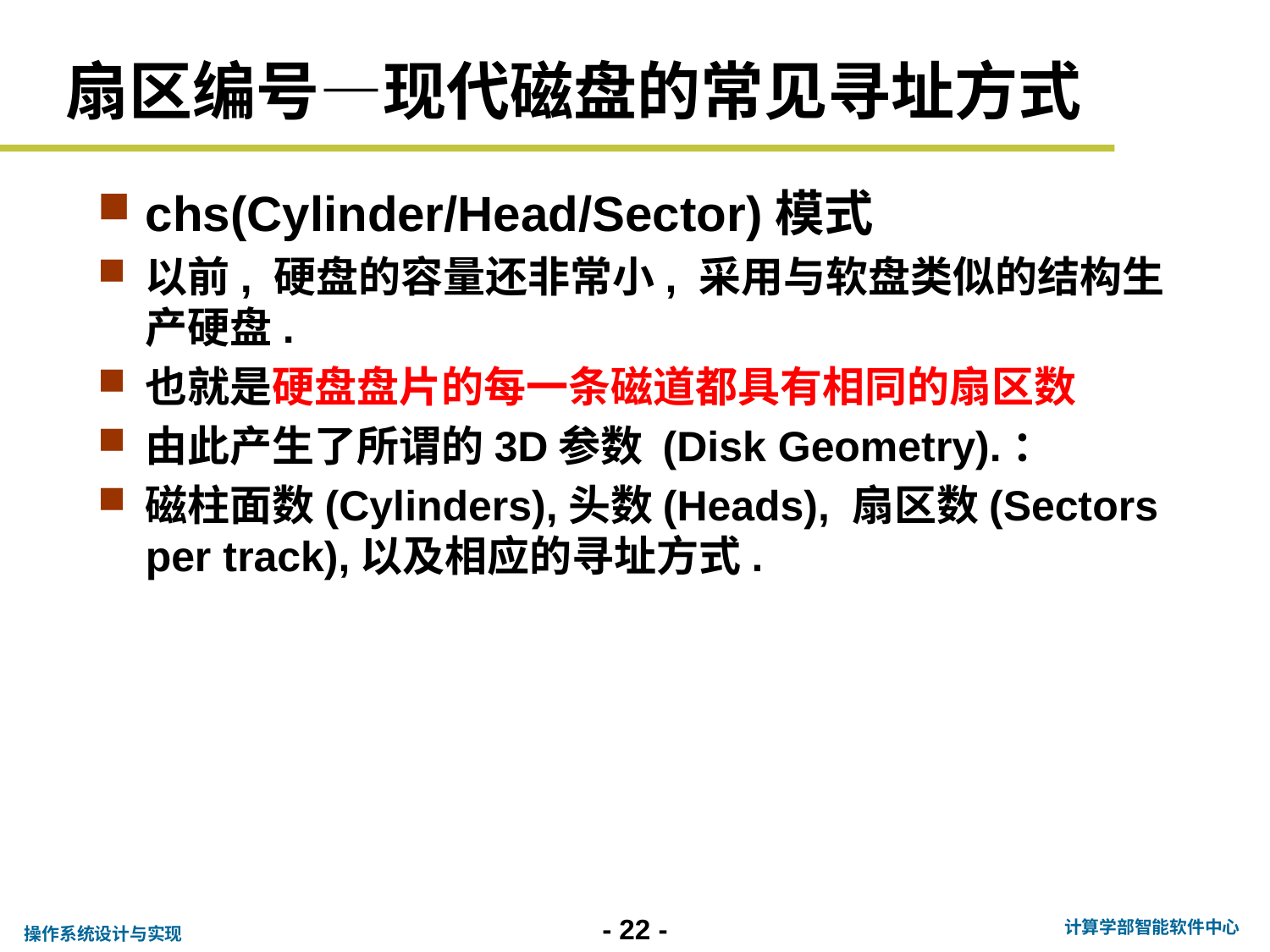

# 扇区编号—现代磁盘的常见寻址方式
chs(Cylinder/Head/Sector)模式
以前, 硬盘的容量还非常小, 采用与软盘类似的结构生产硬盘.
也就是硬盘盘片的每一条磁道都具有相同的扇区数
由此产生了所谓的3D参数 (Disk Geometry).：
磁柱面数(Cylinders),头数(Heads), 扇区数(Sectors per track),以及相应的寻址方式.